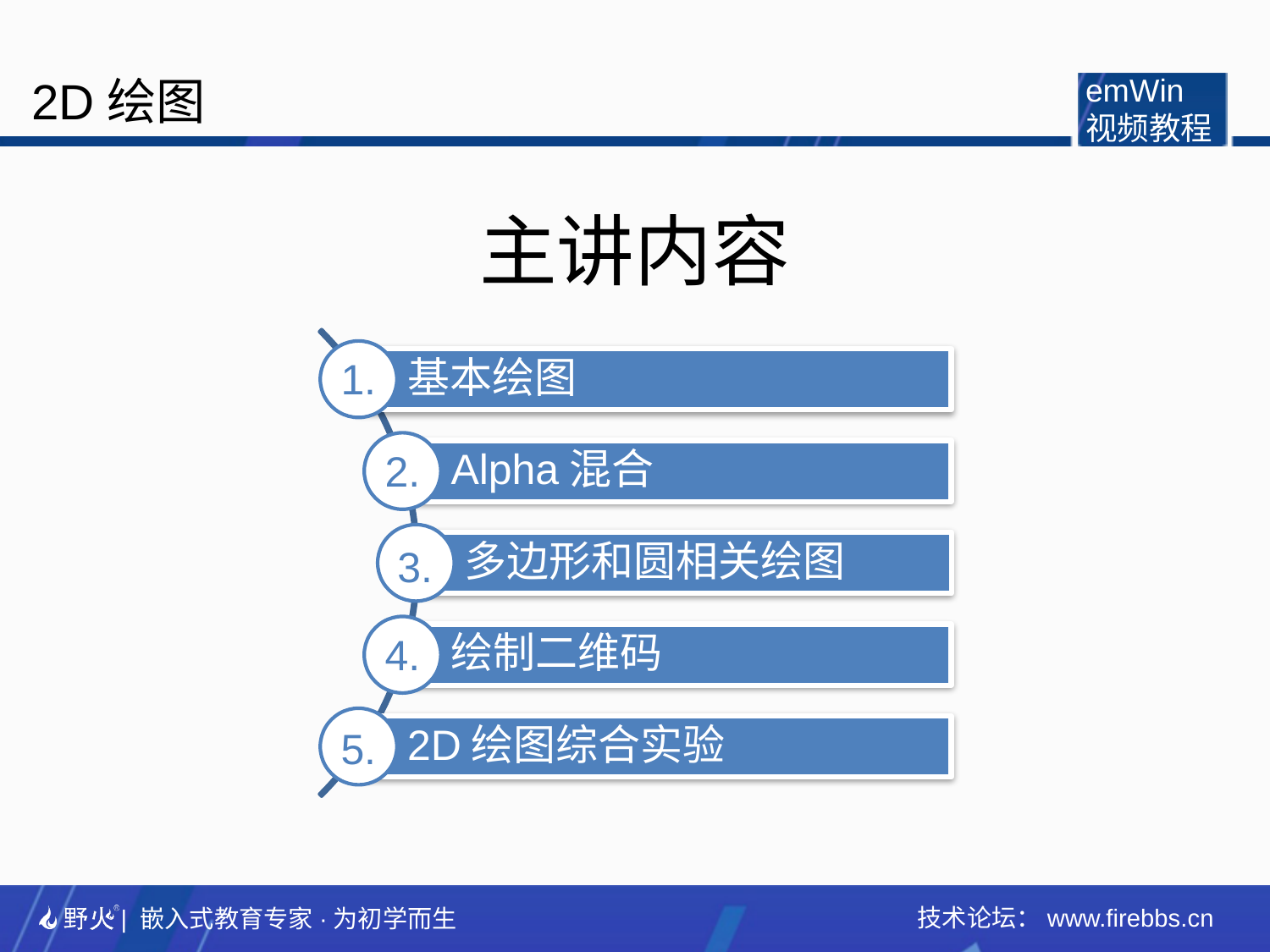

2D绘图
emWin
视频教程
主讲内容
基本绘图
Alpha混合
多边形和圆相关绘图
绘制二维码
2D绘图综合实验
1.
2.
3.
4.
5.